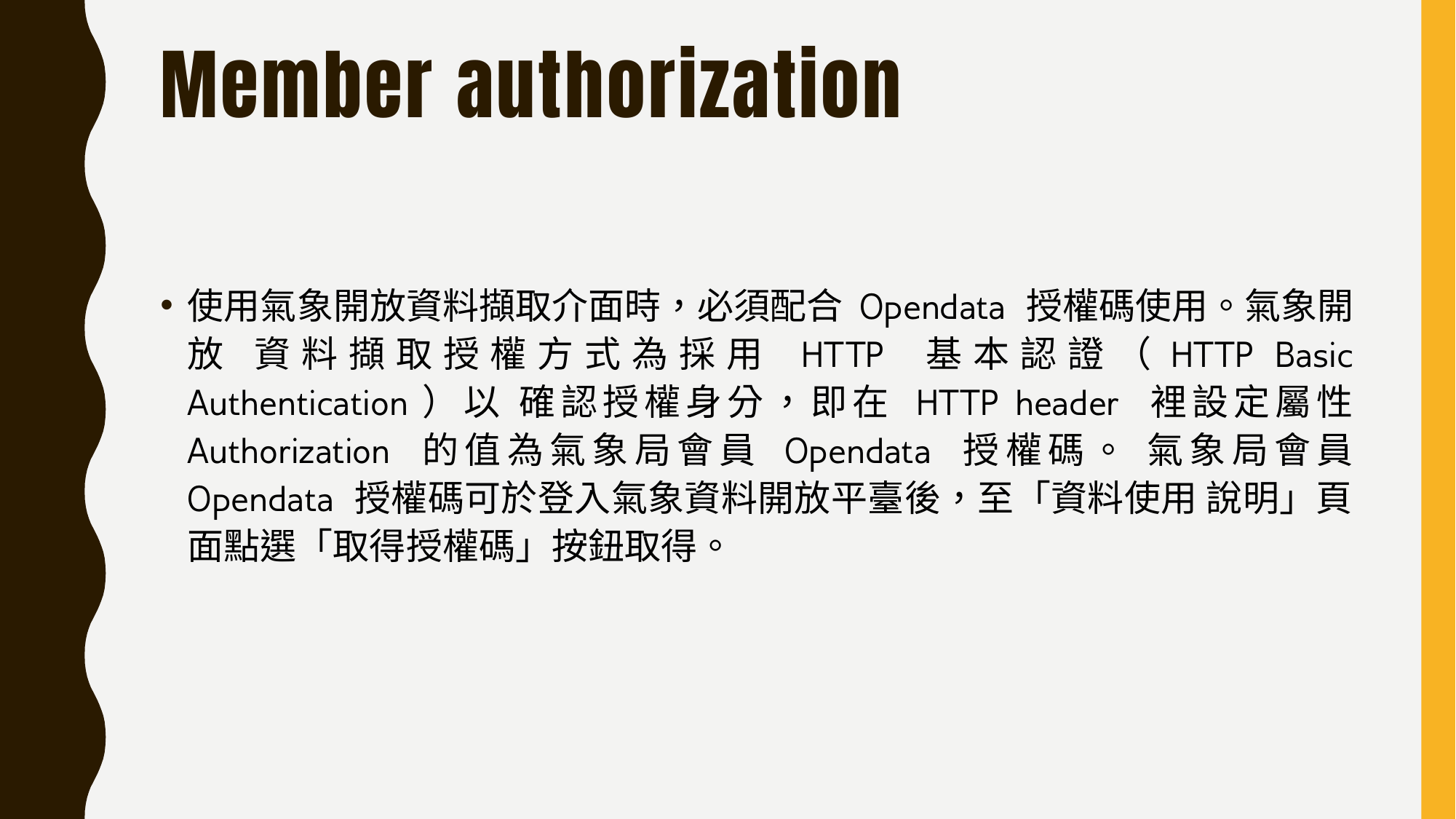

# Member authorization
使用氣象開放資料擷取介面時，必須配合 Opendata 授權碼使用。氣象開放 資料擷取授權方式為採用 HTTP 基本認證（HTTP Basic Authentication）以 確認授權身分，即在 HTTP header 裡設定屬性 Authorization 的值為氣象局會員 Opendata 授權碼。 氣象局會員 Opendata 授權碼可於登入氣象資料開放平臺後，至「資料使用 說明」頁面點選「取得授權碼」按鈕取得。